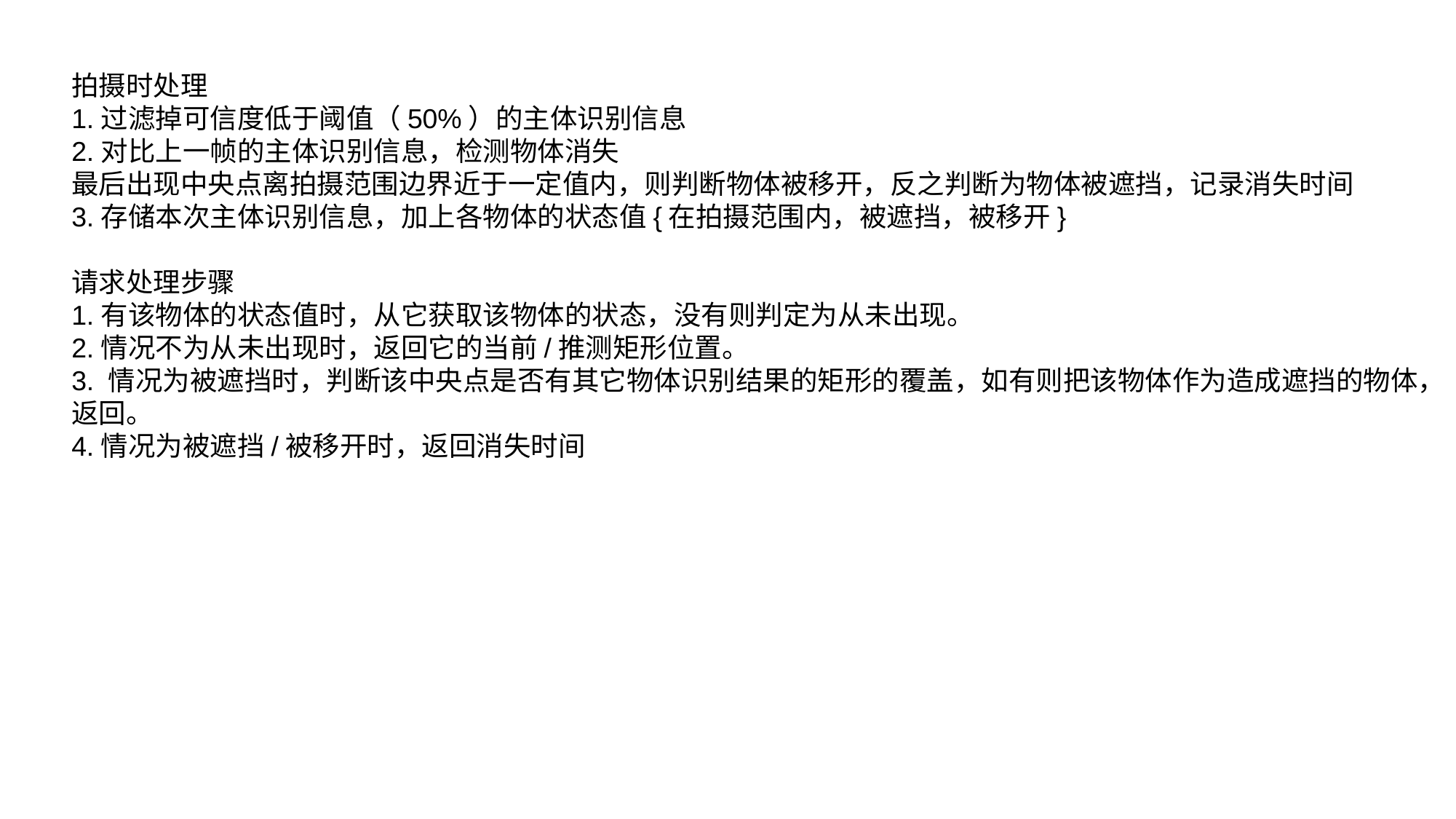

拍摄时处理
1.过滤掉可信度低于阈值（50%）的主体识别信息
2.对比上一帧的主体识别信息，检测物体消失
最后出现中央点离拍摄范围边界近于一定值内，则判断物体被移开，反之判断为物体被遮挡，记录消失时间
3.存储本次主体识别信息，加上各物体的状态值{在拍摄范围内，被遮挡，被移开}

请求处理步骤
1.有该物体的状态值时，从它获取该物体的状态，没有则判定为从未出现。
2.情况不为从未出现时，返回它的当前/推测矩形位置。
3. 情况为被遮挡时，判断该中央点是否有其它物体识别结果的矩形的覆盖，如有则把该物体作为造成遮挡的物体，
返回。
4.情况为被遮挡/被移开时，返回消失时间